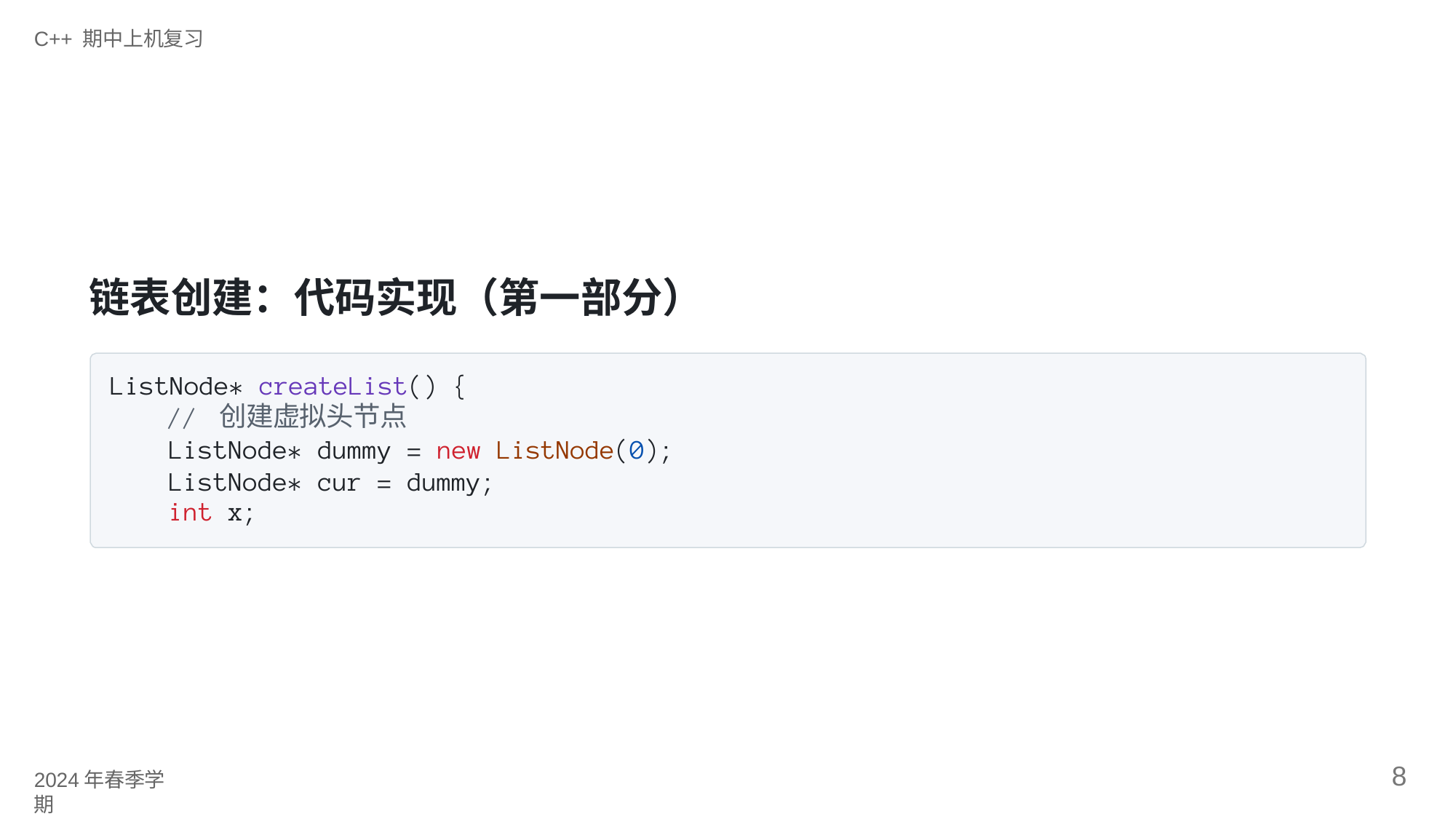

C++ 期中上机复习
# 链表创建：代码实现（第一部分）

ListNode* createList() {
// 创建虚拟头节点
ListNode* dummy = new ListNode(0); ListNode* cur = dummy;
int x;
8
2024年春季学期